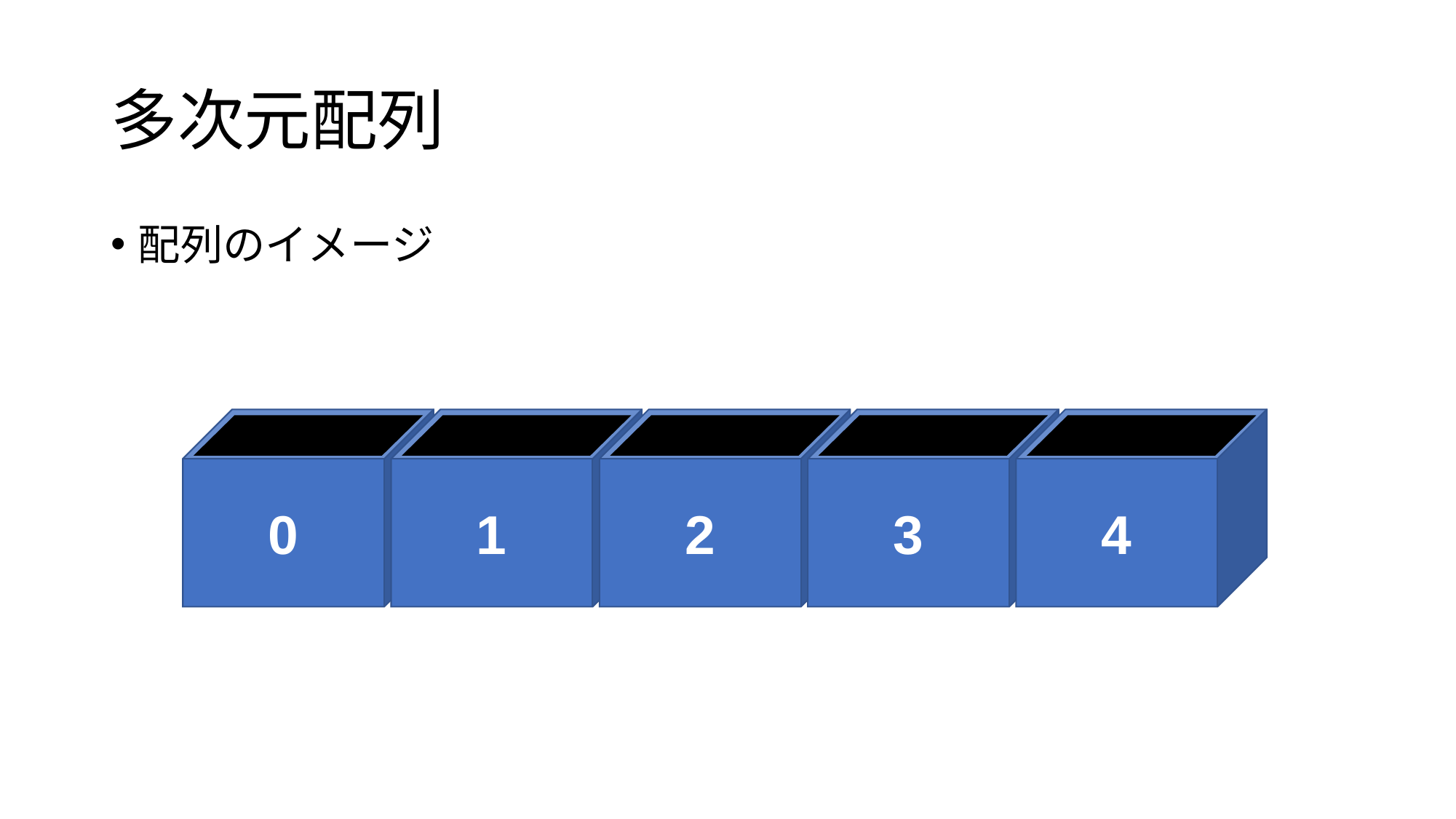

# 多次元配列
配列のイメージ
0
1
2
3
4